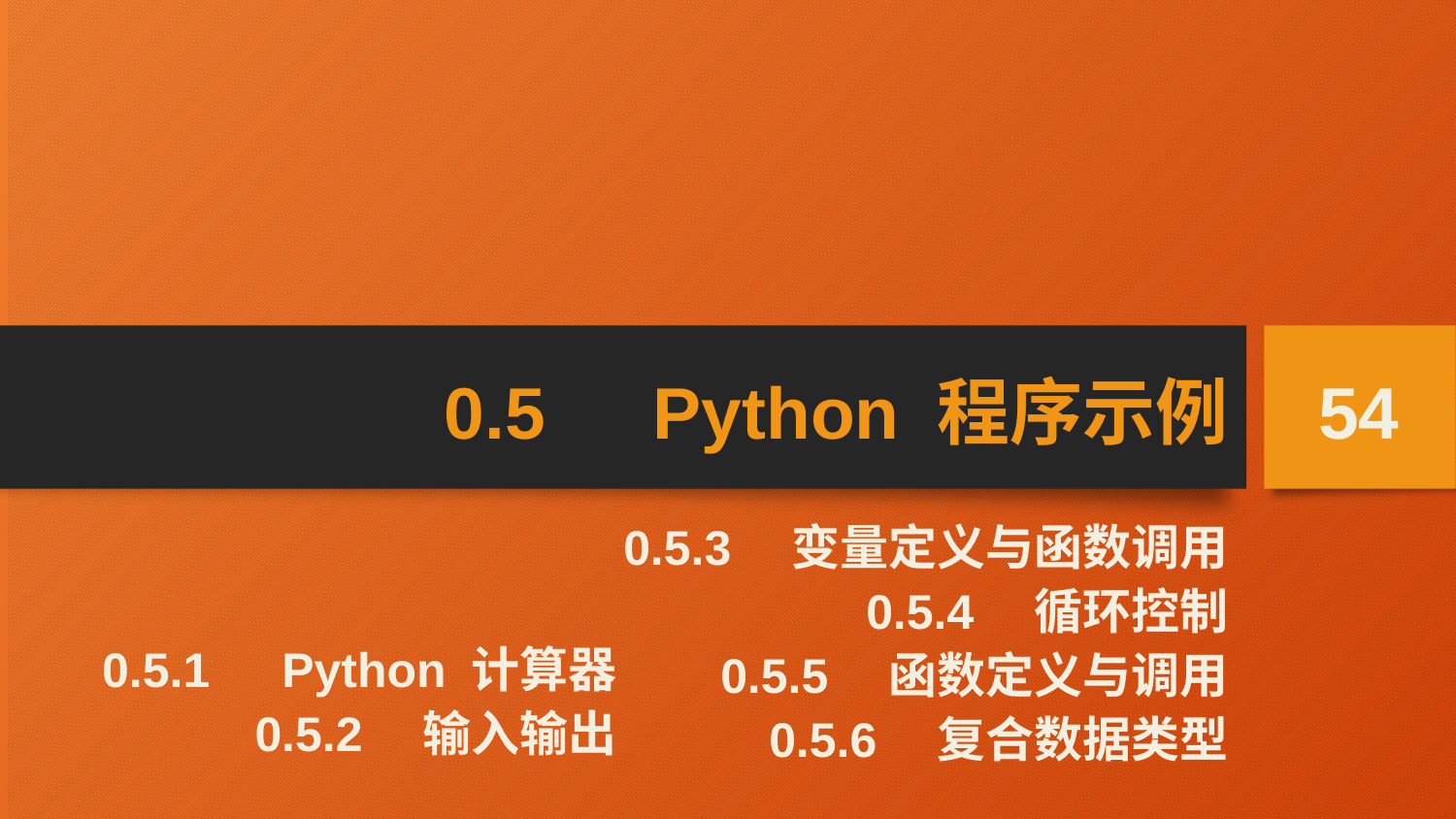

# 0.5　Python 程序示例
54

0.5.1　Python 计算器
0.5.2　输入输出
0.5.3　变量定义与函数调用
0.5.4　循环控制
0.5.5　函数定义与调用
0.5.6　复合数据类型